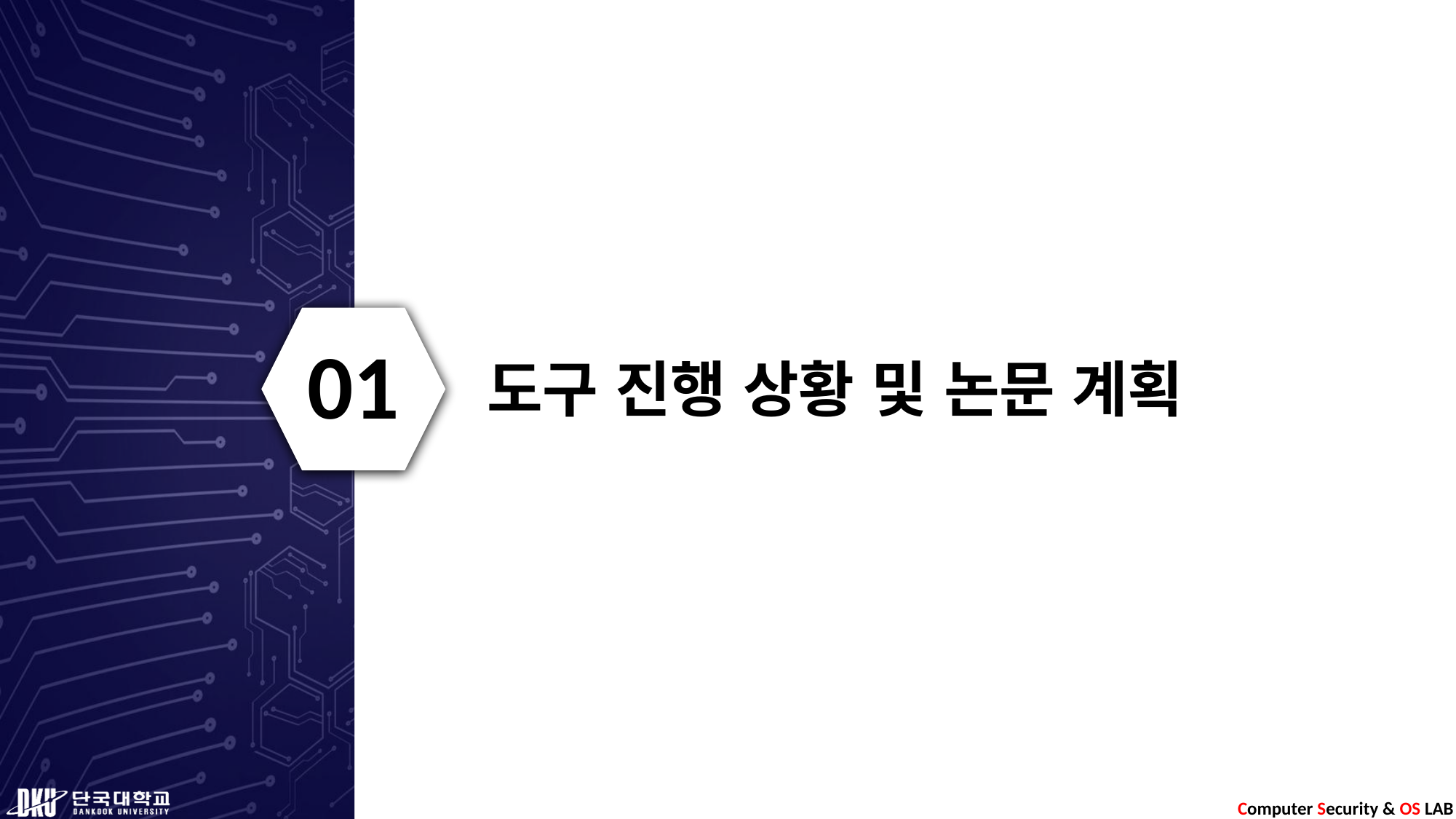

01
도구 진행 상황 및 논문 계획